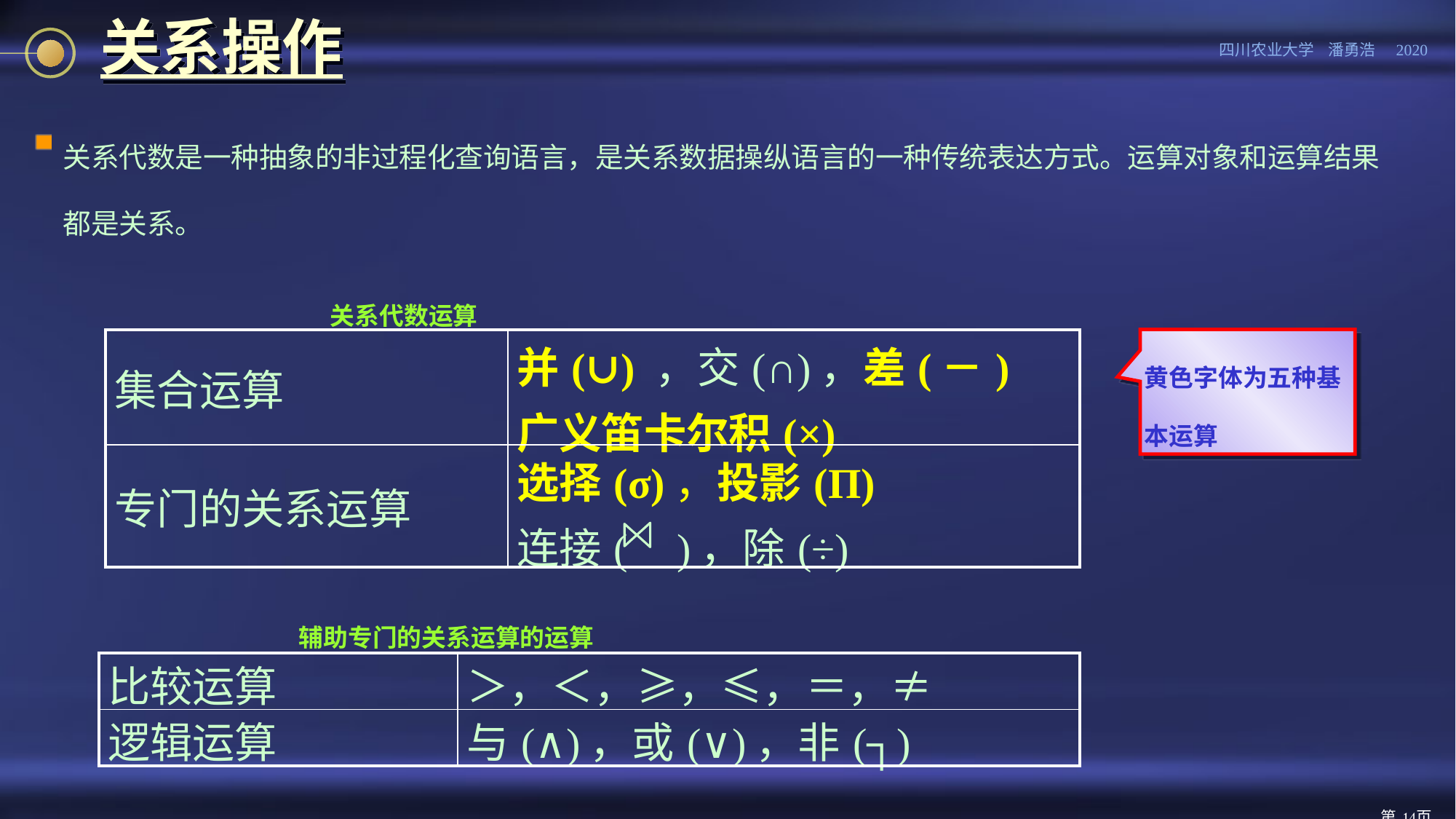

# 关系操作
关系代数是一种抽象的非过程化查询语言，是关系数据操纵语言的一种传统表达方式。运算对象和运算结果都是关系。
关系代数运算
黄色字体为五种基本运算
| 集合运算 | 并(∪) ，交(∩)，差(－) 广义笛卡尔积(×) |
| --- | --- |
| 专门的关系运算 | 选择(σ)，投影(Π) 连接( )，除(÷) |

辅助专门的关系运算的运算
| 比较运算 | ＞，＜，≥，≤，＝，≠ |
| --- | --- |
| 逻辑运算 | 与(∧)，或(∨)，非(┐) |